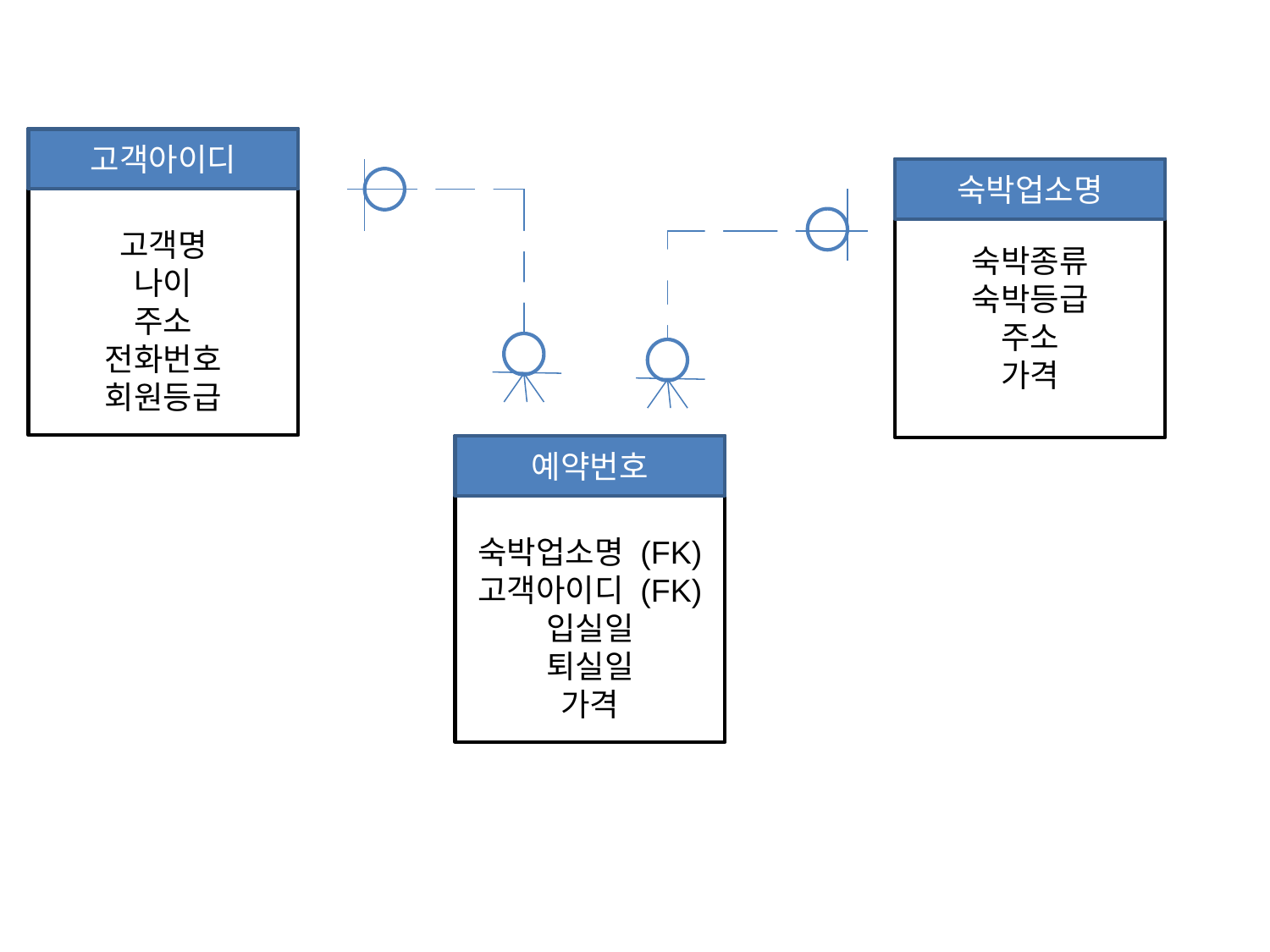

고객명
나이
주소
전화번호
회원등급

고객아이디

숙박종류
숙박등급
주소
가격

숙박업소명

숙박업소명 (FK)
고객아이디 (FK)
입실일
퇴실일
가격

예약번호